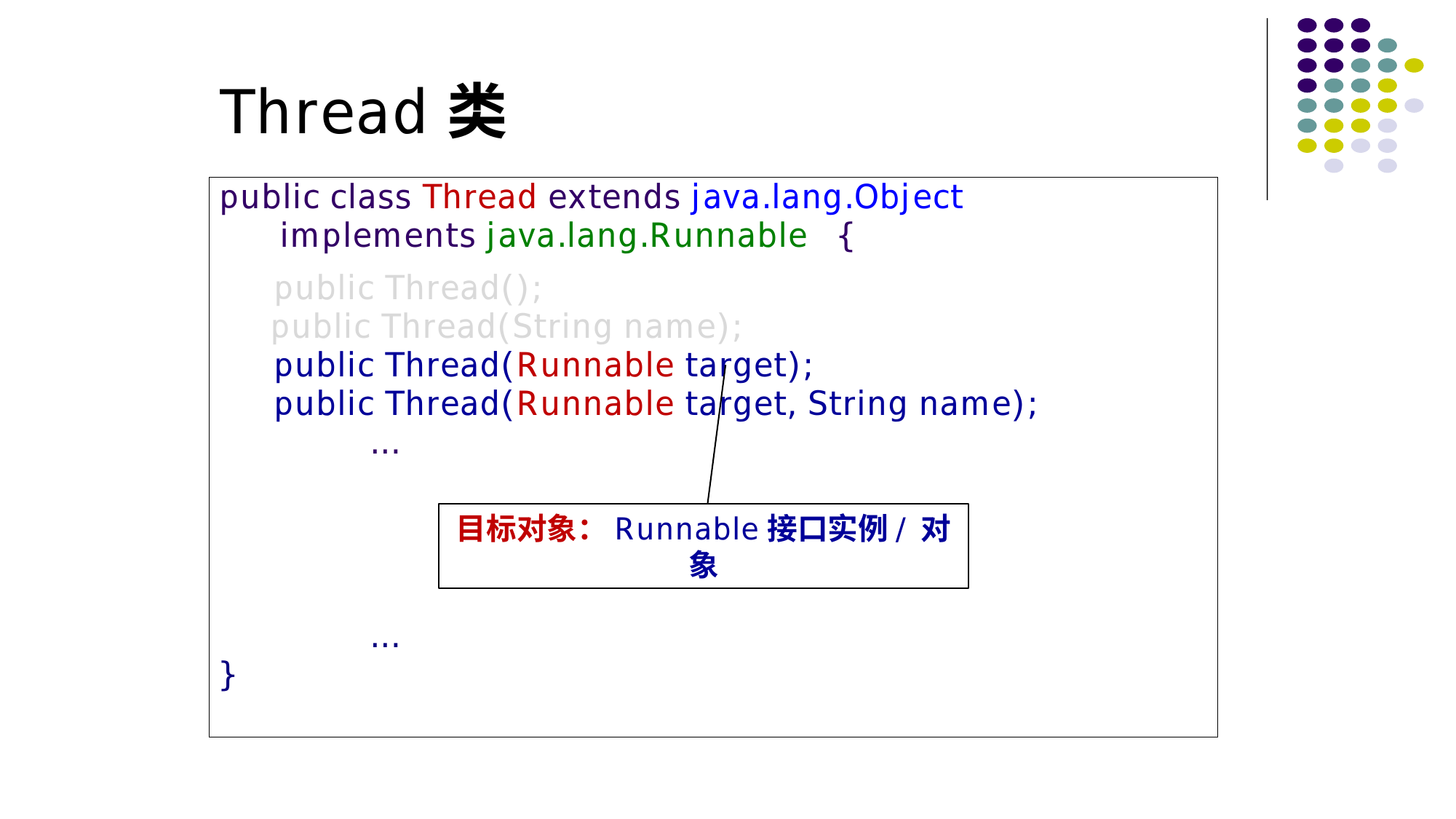

# Thread类
public class Thread extends java.lang.Object
	  implements java.lang.Runnable   {

public Thread();
 public Thread(String name);
public Thread(Runnable target);
public Thread(Runnable target, String name);
		...

		...
}
目标对象：Runnable接口实例/对象
40